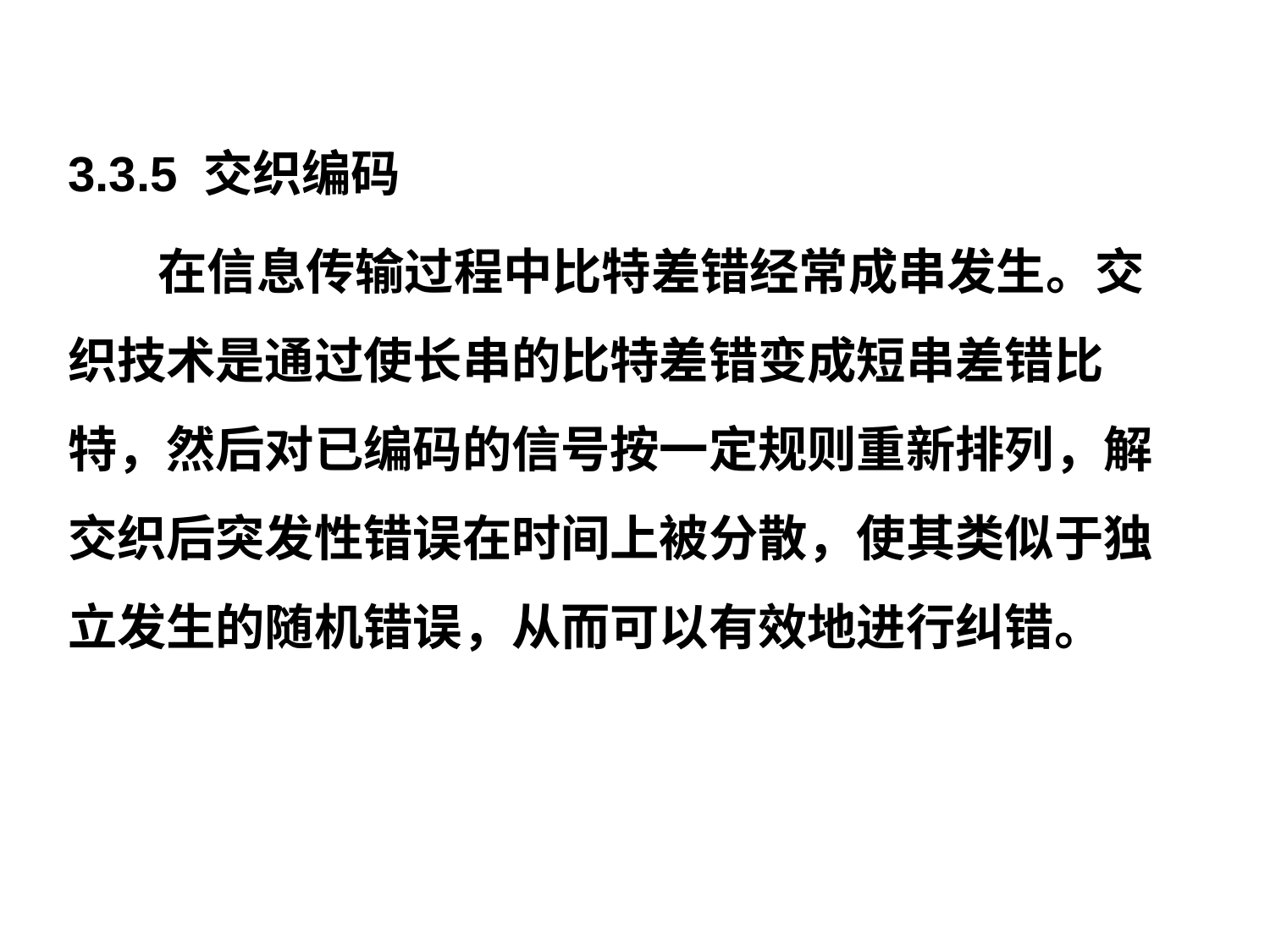

3.3.5 交织编码
       在信息传输过程中比特差错经常成串发生。交织技术是通过使长串的比特差错变成短串差错比特，然后对已编码的信号按一定规则重新排列，解交织后突发性错误在时间上被分散，使其类似于独立发生的随机错误，从而可以有效地进行纠错。